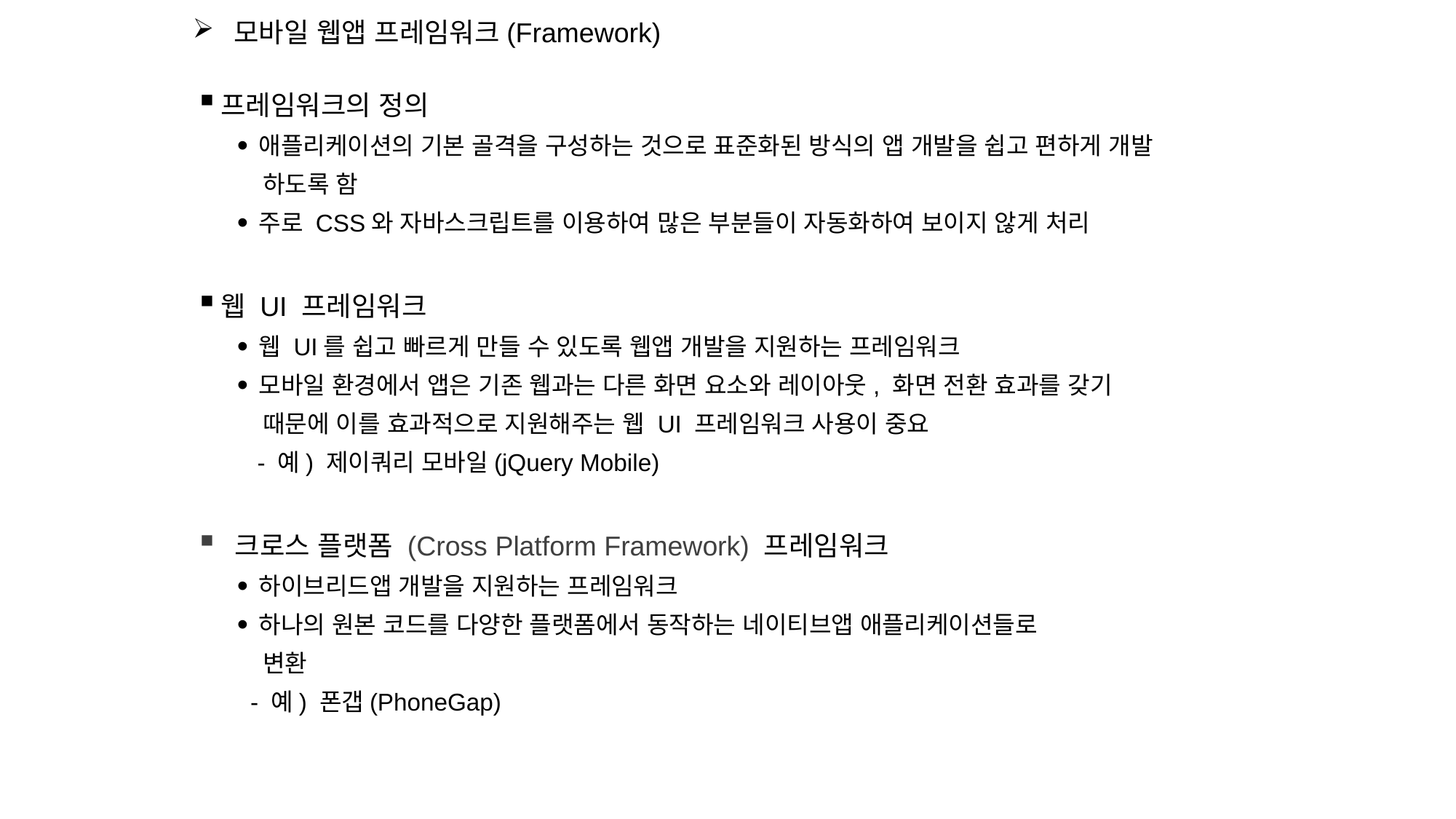

모바일 웹앱 프레임워크(Framework)

프레임워크의 정의
애플리케이션의 기본 골격을 구성하는 것으로 표준화된 방식의 앱 개발을 쉽고 편하게 개발
   하도록 함
주로 CSS와 자바스크립트를 이용하여 많은 부분들이 자동화하여 보이지 않게 처리

웹 UI 프레임워크
웹 UI를 쉽고 빠르게 만들 수 있도록 웹앱 개발을 지원하는 프레임워크
모바일 환경에서 앱은 기존 웹과는 다른 화면 요소와 레이아웃, 화면 전환 효과를 갖기
   때문에 이를 효과적으로 지원해주는 웹 UI 프레임워크 사용이 중요
   - 예) 제이쿼리 모바일(jQuery Mobile)

 크로스 플랫폼 (Cross Platform Framework) 프레임워크
하이브리드앱 개발을 지원하는 프레임워크
하나의 원본 코드를 다양한 플랫폼에서 동작하는 네이티브앱 애플리케이션들로
   변환
  - 예) 폰갭(PhoneGap)